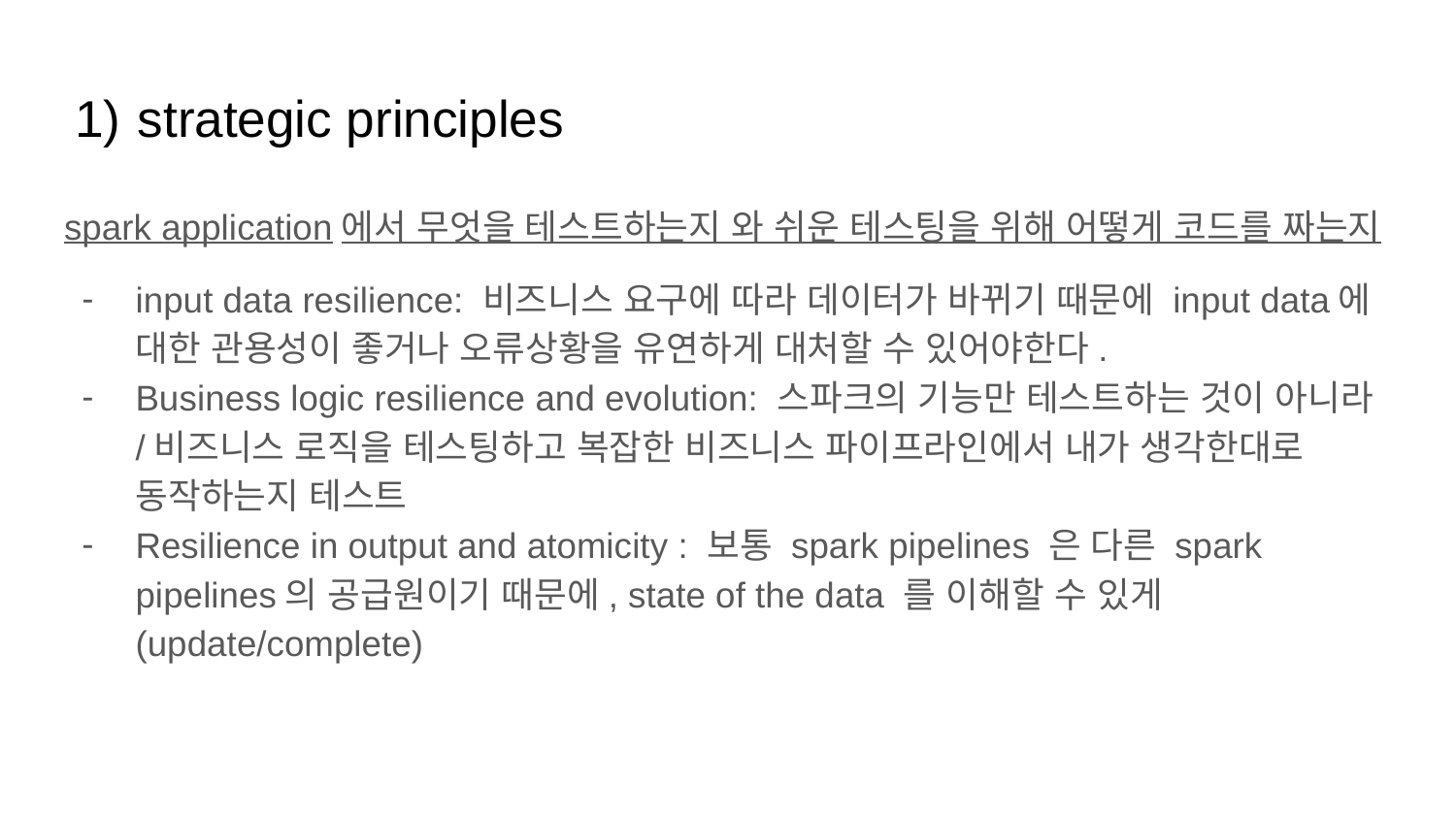

# strategic principles
spark application에서 무엇을 테스트하는지 와 쉬운 테스팅을 위해 어떻게 코드를 짜는지
input data resilience: 비즈니스 요구에 따라 데이터가 바뀌기 때문에 input data에 대한 관용성이 좋거나 오류상황을 유연하게 대처할 수 있어야한다.
Business logic resilience and evolution: 스파크의 기능만 테스트하는 것이 아니라 /비즈니스 로직을 테스팅하고 복잡한 비즈니스 파이프라인에서 내가 생각한대로 동작하는지 테스트
Resilience in output and atomicity : 보통 spark pipelines 은 다른 spark pipelines의 공급원이기 때문에, state of the data 를 이해할 수 있게 (update/complete)